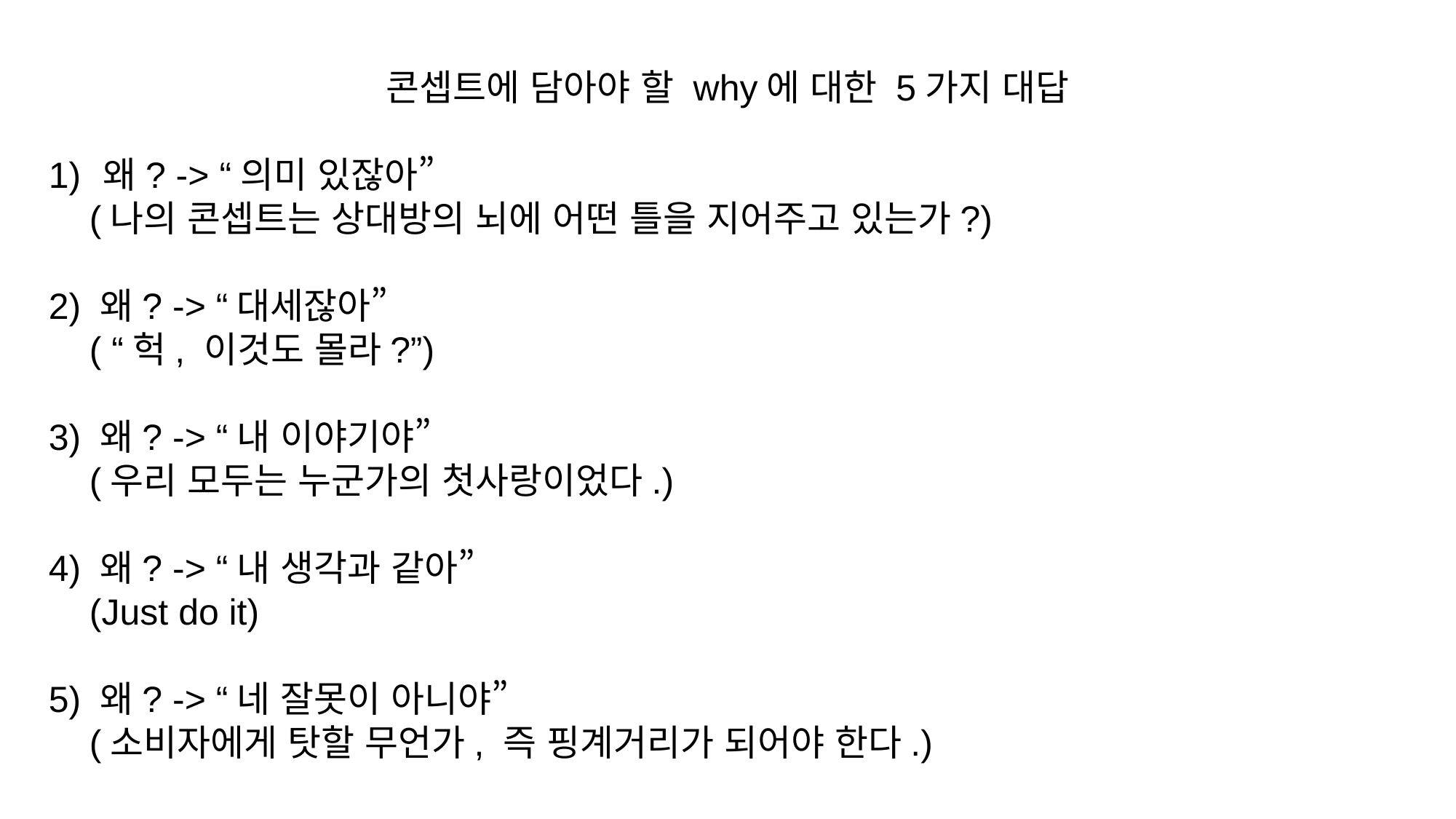

콘셉트에 담아야 할 why에 대한 5가지 대답

왜? -> “의미 있잖아”
    (나의 콘셉트는 상대방의 뇌에 어떤 틀을 지어주고 있는가?)

2) 왜? -> “대세잖아”
    ( “헉, 이것도 몰라?”)

3) 왜? -> “내 이야기야”
    (우리 모두는 누군가의 첫사랑이었다.)

4) 왜? -> “내 생각과 같아”
    (Just do it)

5) 왜? -> “네 잘못이 아니야”
    (소비자에게 탓할 무언가, 즉 핑계거리가 되어야 한다.)